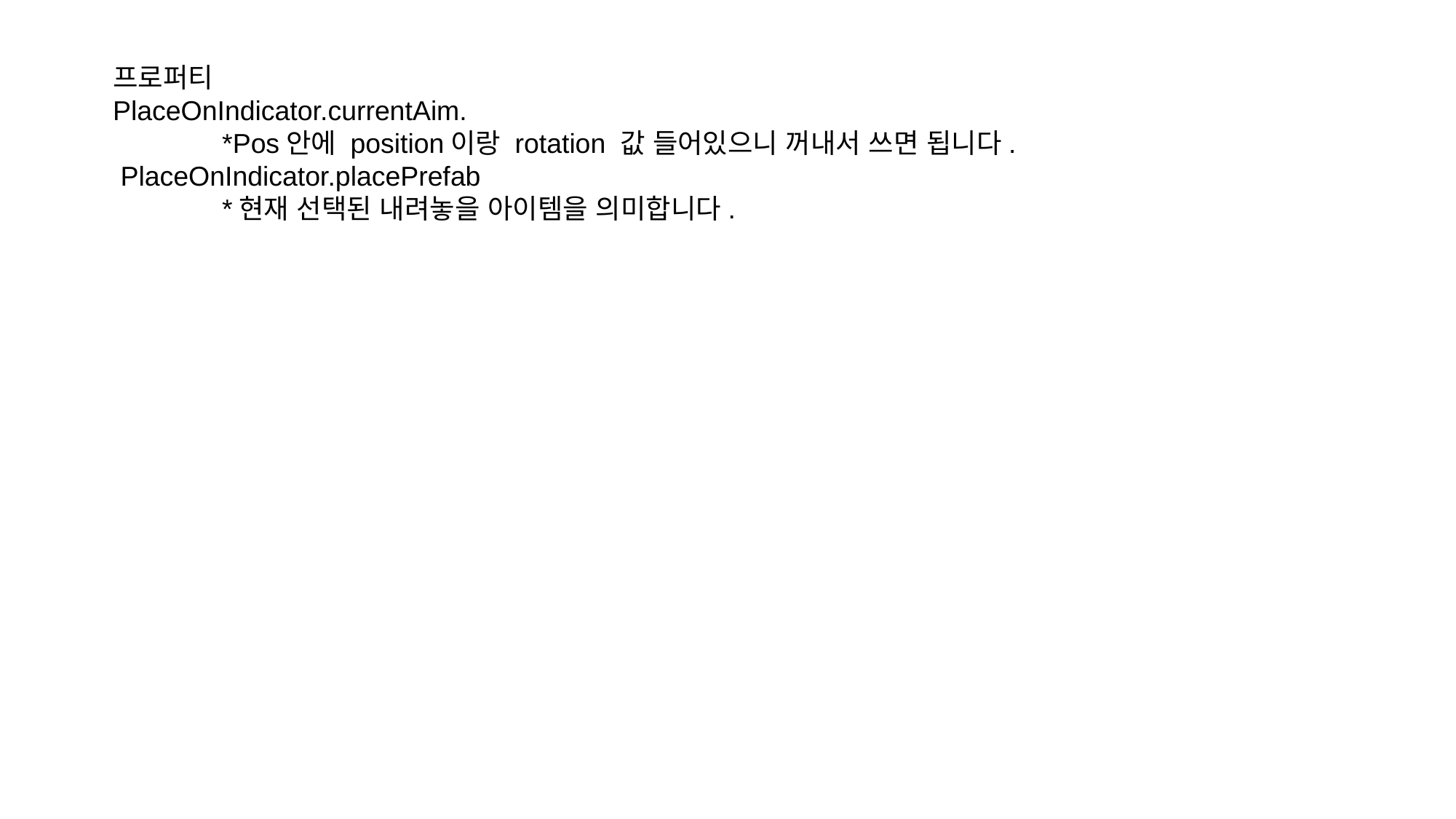

프로퍼티
PlaceOnIndicator.currentAim.
	*Pos안에 position이랑 rotation 값 들어있으니 꺼내서 쓰면 됩니다.
 PlaceOnIndicator.placePrefab
	*현재 선택된 내려놓을 아이템을 의미합니다.